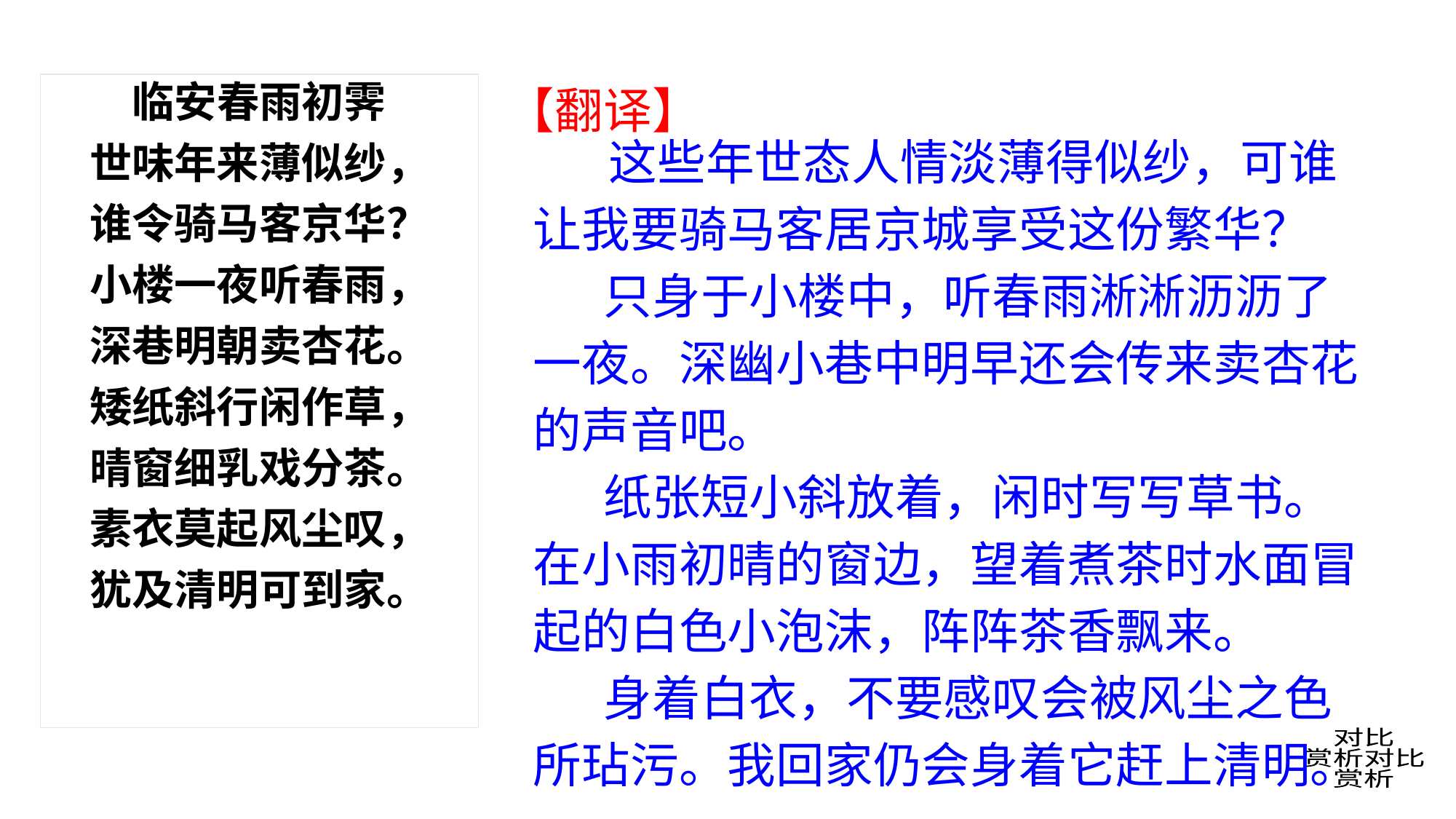

临安春雨初霁
世味年来薄似纱，
谁令骑马客京华？
小楼一夜听春雨，
深巷明朝卖杏花。
矮纸斜行闲作草，
晴窗细乳戏分茶。
素衣莫起风尘叹，
犹及清明可到家。
【翻译】
　  这些年世态人情淡薄得似纱，可谁让我要骑马客居京城享受这份繁华？
　  只身于小楼中，听春雨淅淅沥沥了一夜。深幽小巷中明早还会传来卖杏花的声音吧。
　  纸张短小斜放着，闲时写写草书。在小雨初晴的窗边，望着煮茶时水面冒起的白色小泡沫，阵阵茶香飘来。
　  身着白衣，不要感叹会被风尘之色所玷污。我回家仍会身着它赶上清明。
对比
赏析对比
赏析